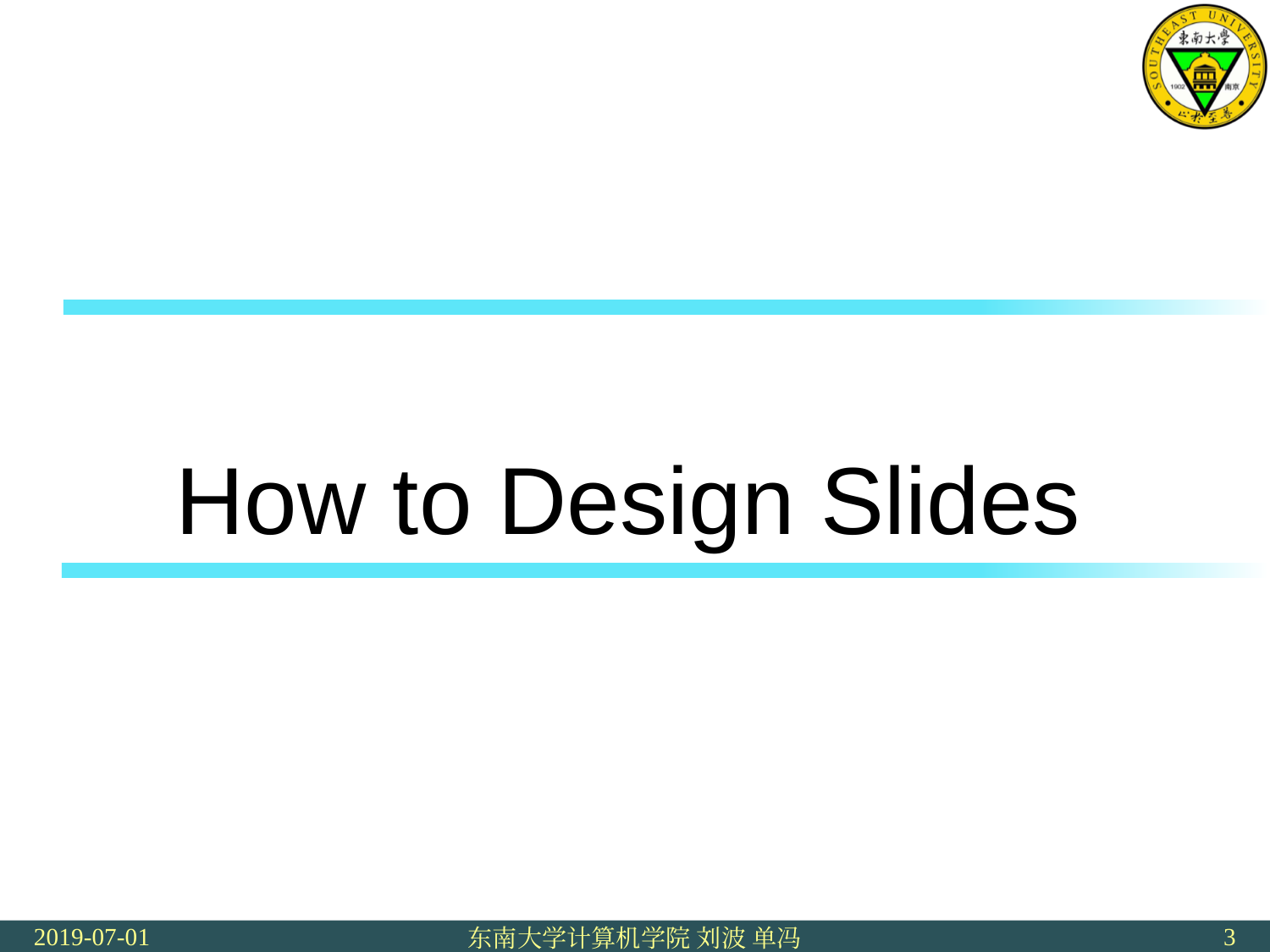

# How to Design Slides
2019-07-01
3
东南大学计算机学院 刘波 单冯